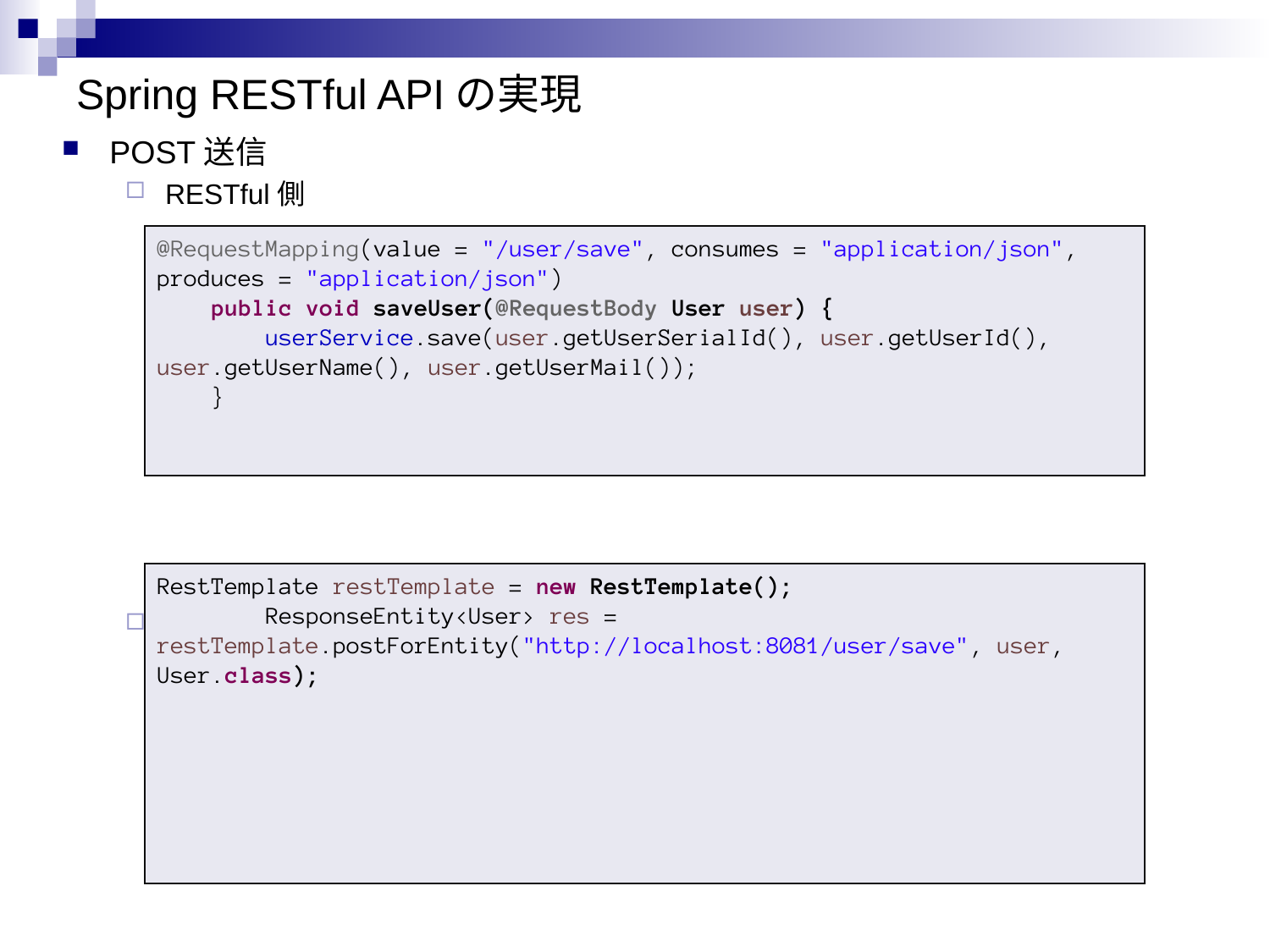

# Spring RESTful APIの実現
POST送信
RESTful側

クライアント側
@RequestMapping(value = "/user/save", consumes = "application/json", produces = "application/json")
    public void saveUser(@RequestBody User user) {
        userService.save(user.getUserSerialId(), user.getUserId(), user.getUserName(), user.getUserMail());
    }
RestTemplate restTemplate = new RestTemplate();
        ResponseEntity<User> res = restTemplate.postForEntity("http://localhost:8081/user/save", user, User.class);